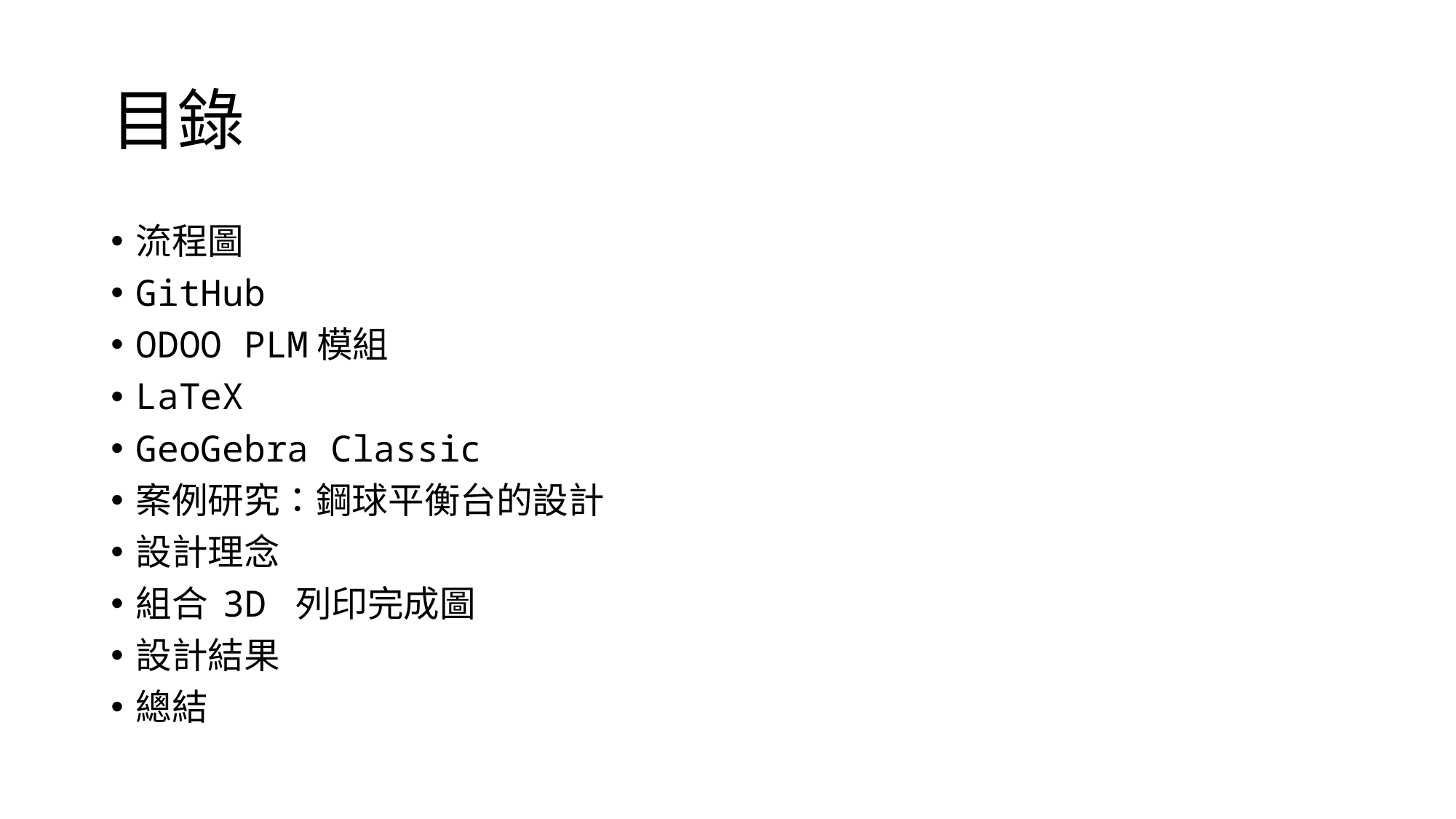

# 目錄
流程圖
GitHub
ODOO PLM模組
LaTeX
GeoGebra Classic
案例研究：鋼球平衡台的設計
設計理念
組合 3D 列印完成圖
設計結果
總結